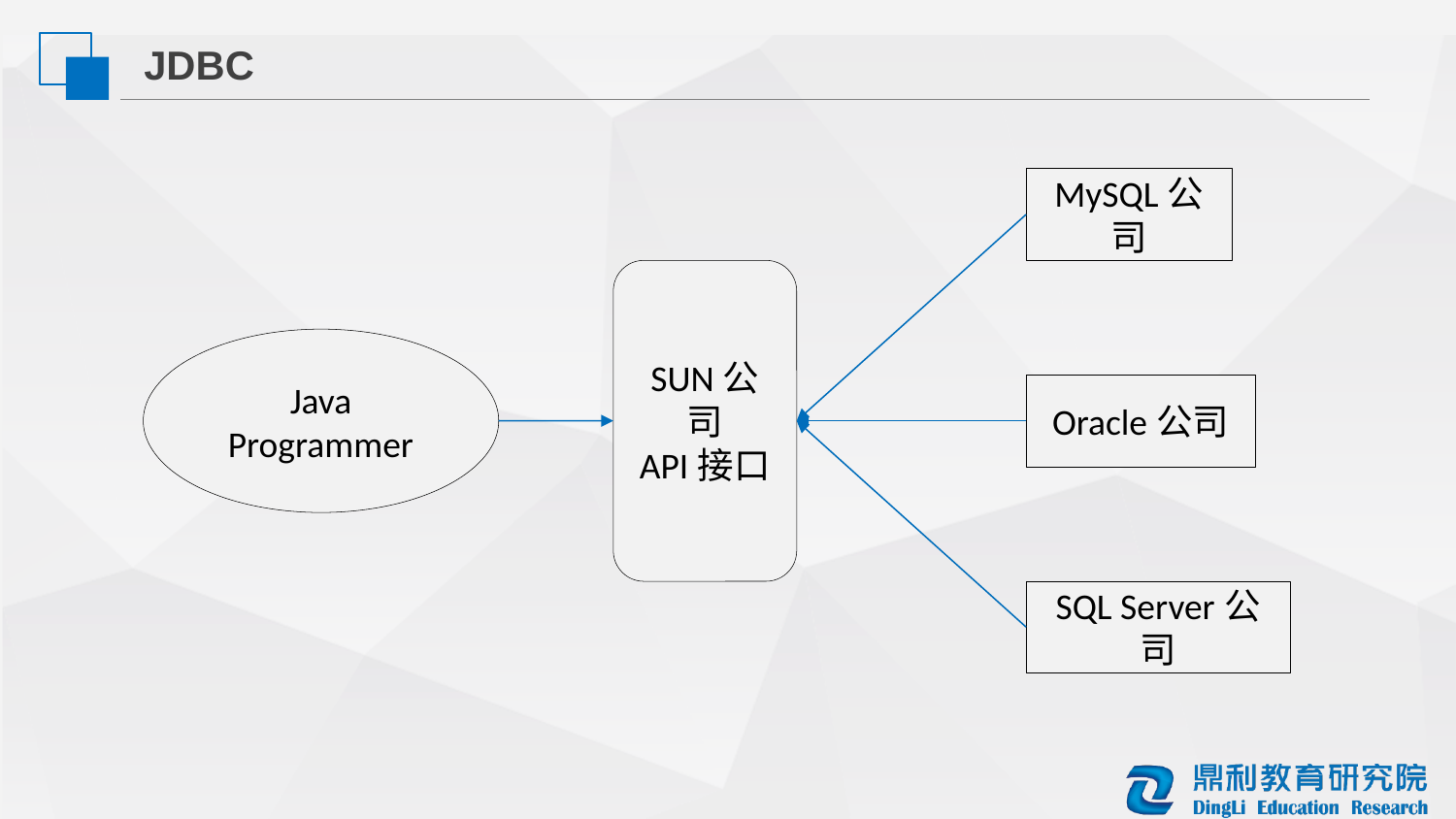

JDBC
MySQL公司
SUN公司
API接口
Java Programmer
Oracle公司
SQL Server公司